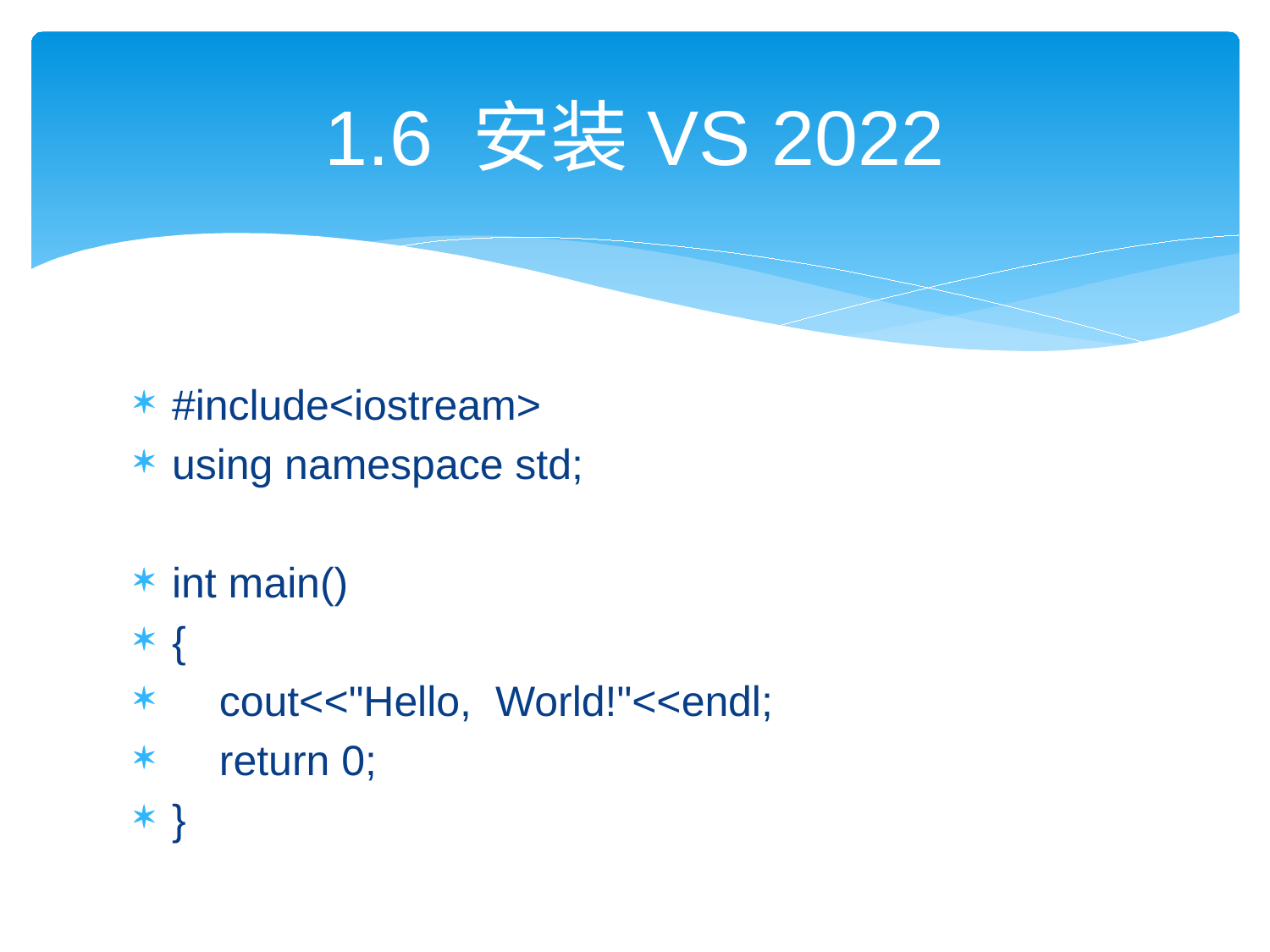

# 1.6 安装VS 2022
#include<iostream>
using namespace std;

int main()
{
    cout<<"Hello,  World!"<<endl;
    return 0;
}